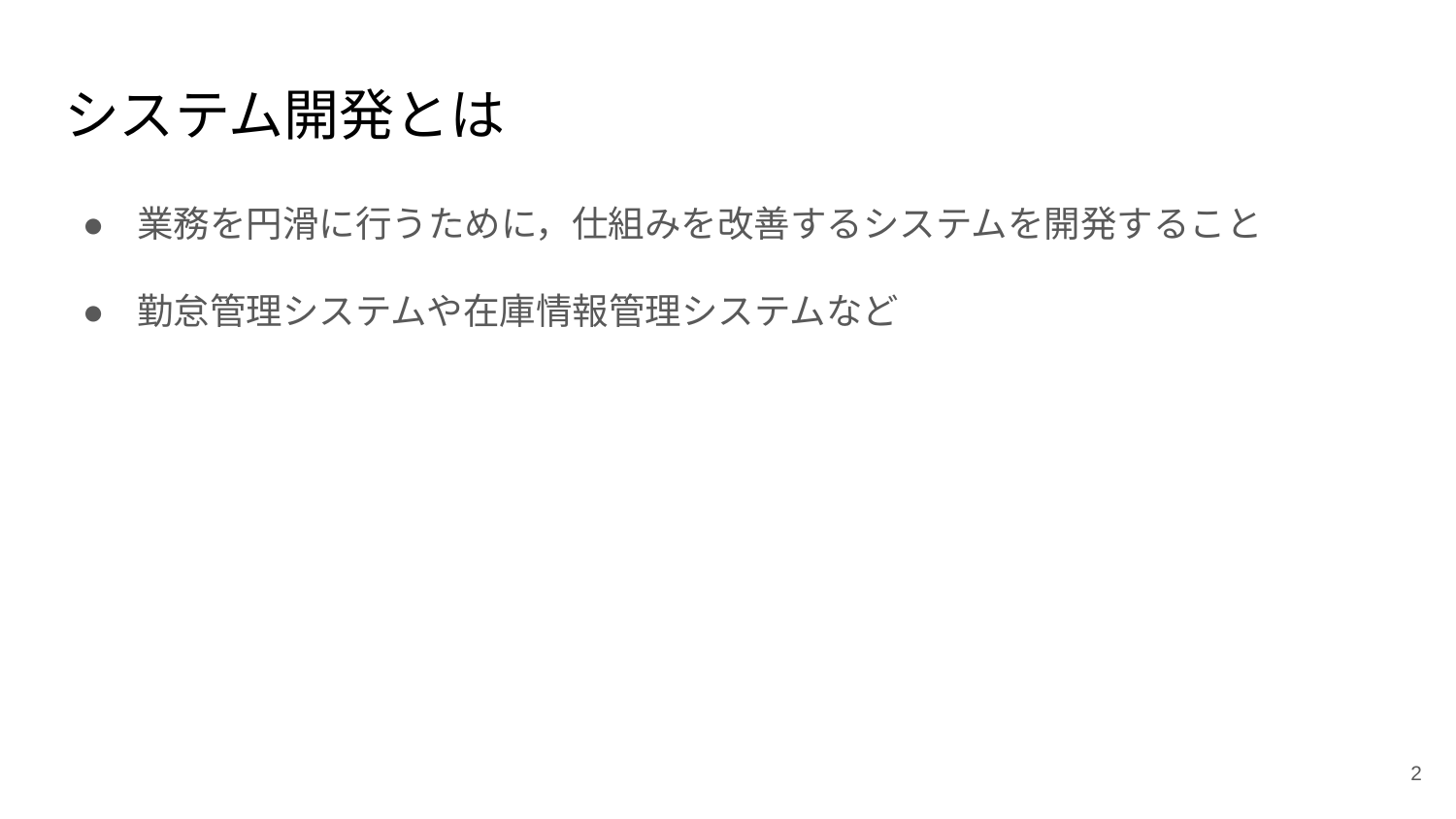

# システム開発とは
業務を円滑に行うために，仕組みを改善するシステムを開発すること
勤怠管理システムや在庫情報管理システムなど
2